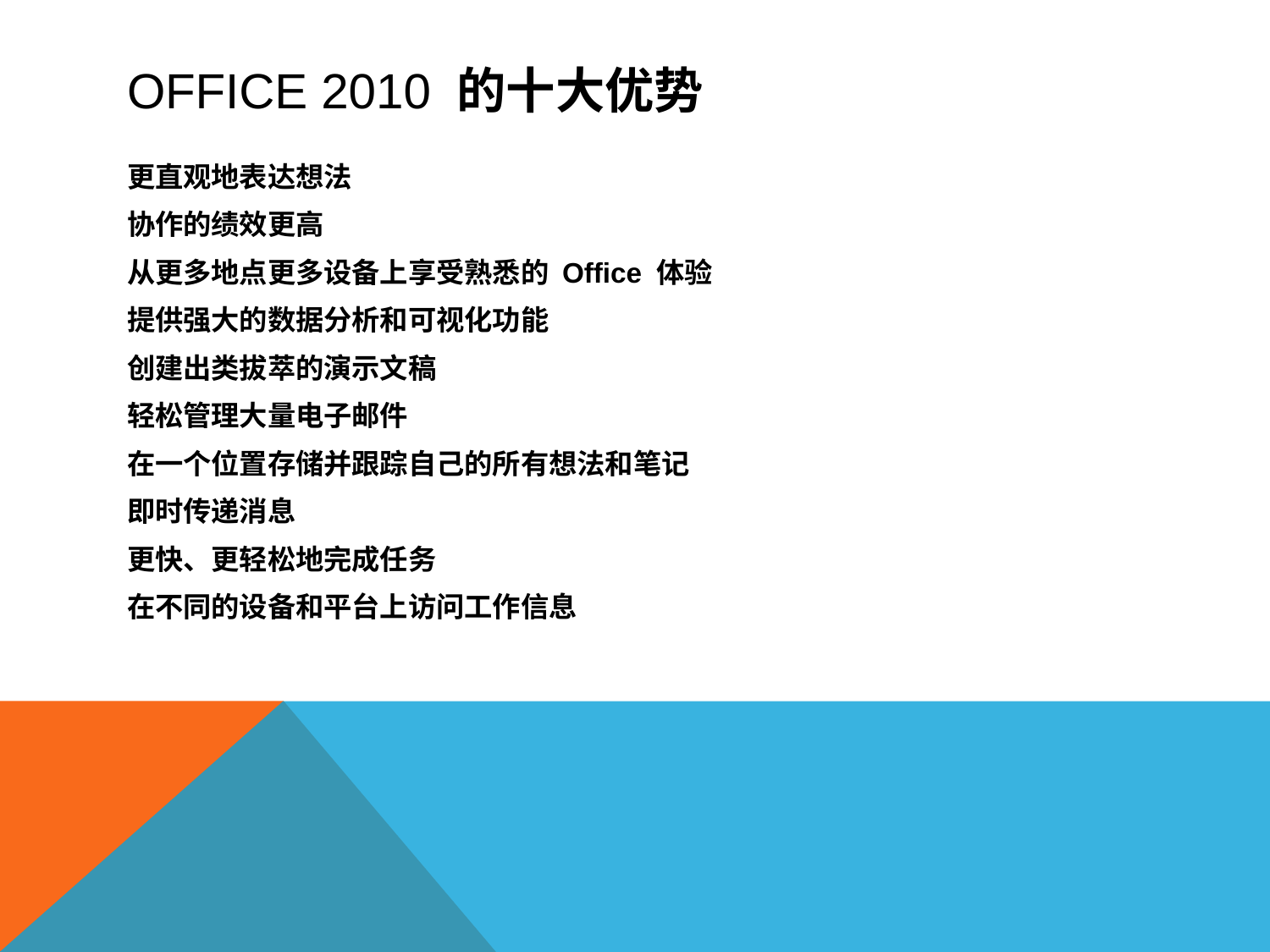

# Office 2010 的十大优势
更直观地表达想法
协作的绩效更高
从更多地点更多设备上享受熟悉的 Office 体验
提供强大的数据分析和可视化功能
创建出类拔萃的演示文稿
轻松管理大量电子邮件
在一个位置存储并跟踪自己的所有想法和笔记
即时传递消息
更快、更轻松地完成任务
在不同的设备和平台上访问工作信息